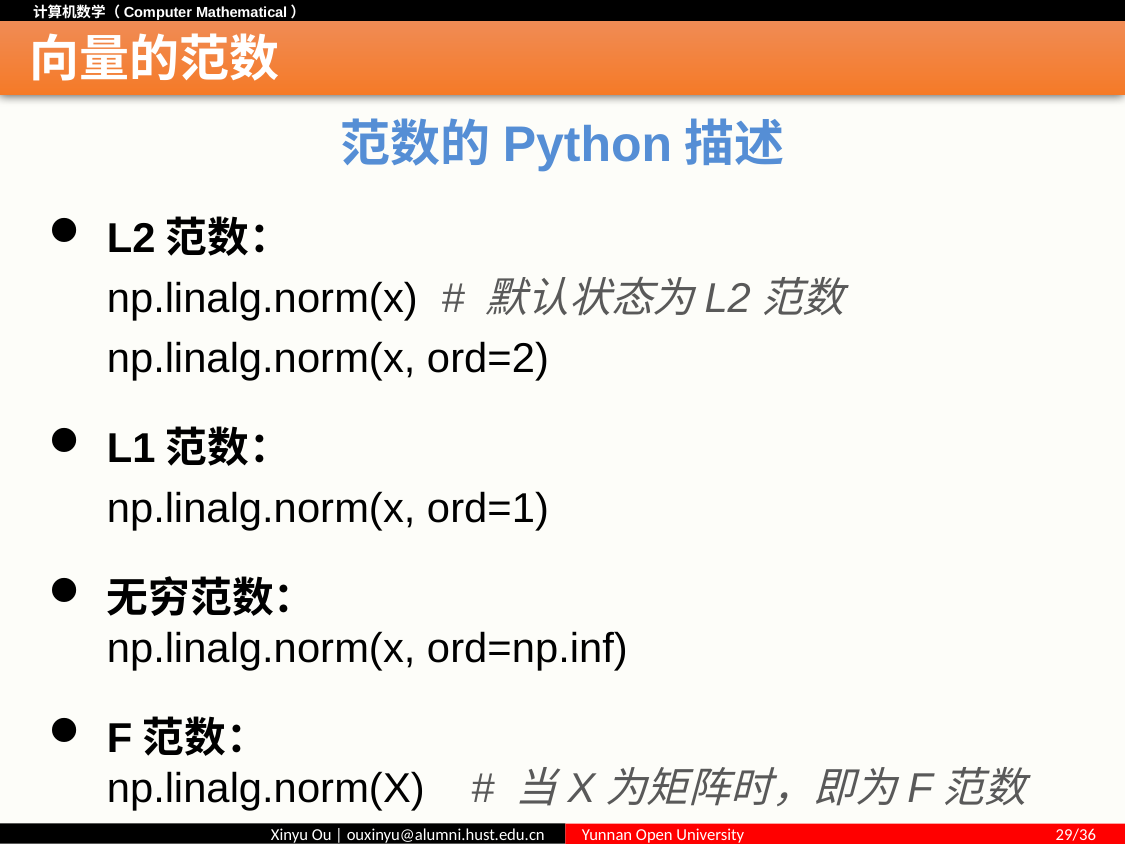

# 向量的范数
范数的Python描述
L2范数：
np.linalg.norm(x)  # 默认状态为L2范数
np.linalg.norm(x, ord=2)
L1范数：
np.linalg.norm(x, ord=1)
无穷范数：
np.linalg.norm(x, ord=np.inf)
F范数：
np.linalg.norm(X)    # 当X为矩阵时，即为F范数